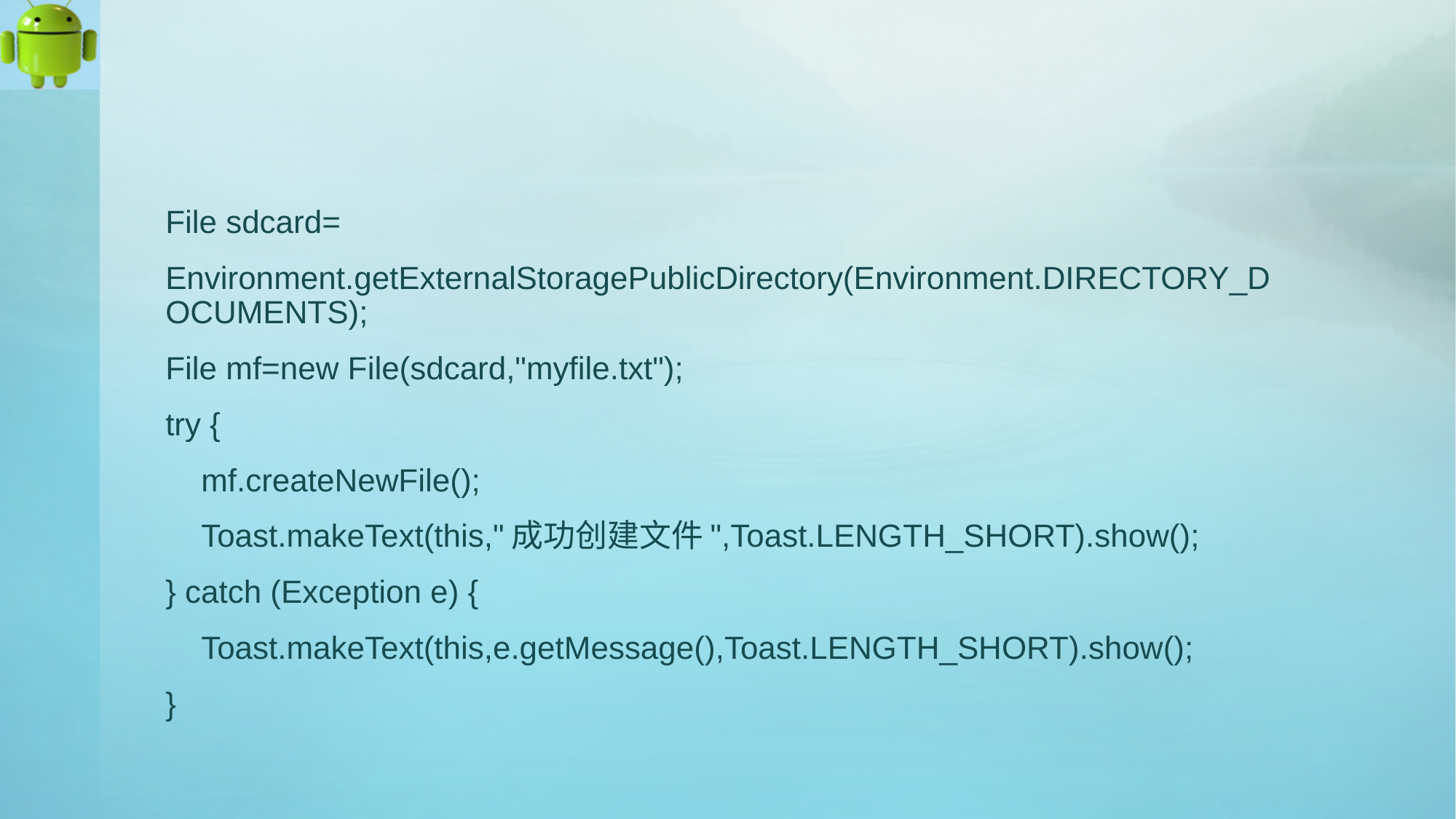

#
File sdcard=
Environment.getExternalStoragePublicDirectory(Environment.DIRECTORY_DOCUMENTS);
File mf=new File(sdcard,"myfile.txt");
try {
    mf.createNewFile();
    Toast.makeText(this,"成功创建文件",Toast.LENGTH_SHORT).show();
} catch (Exception e) {
    Toast.makeText(this,e.getMessage(),Toast.LENGTH_SHORT).show();
}